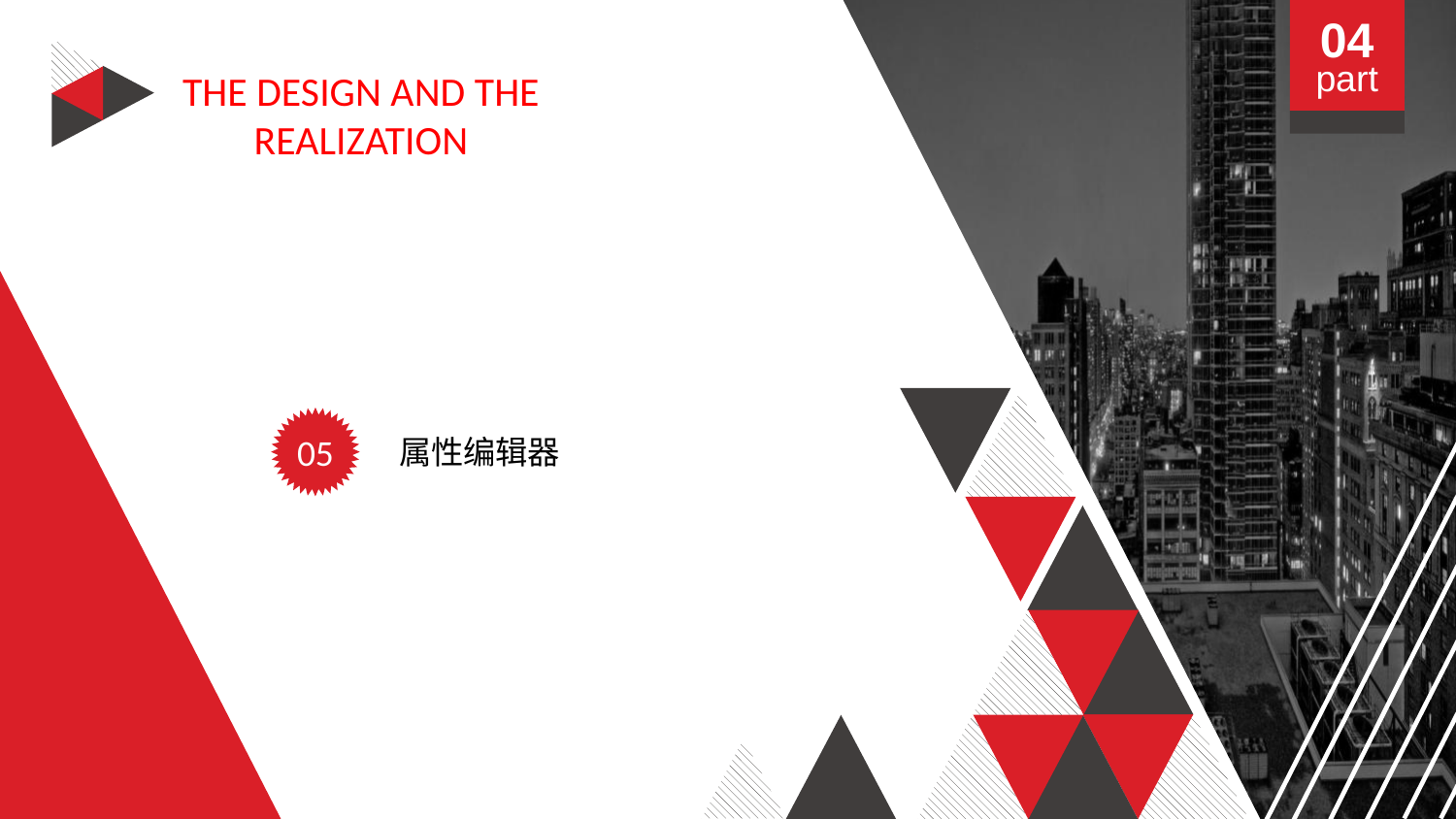

04
part

THE DESIGN AND THE REALIZATION

05
属性编辑器